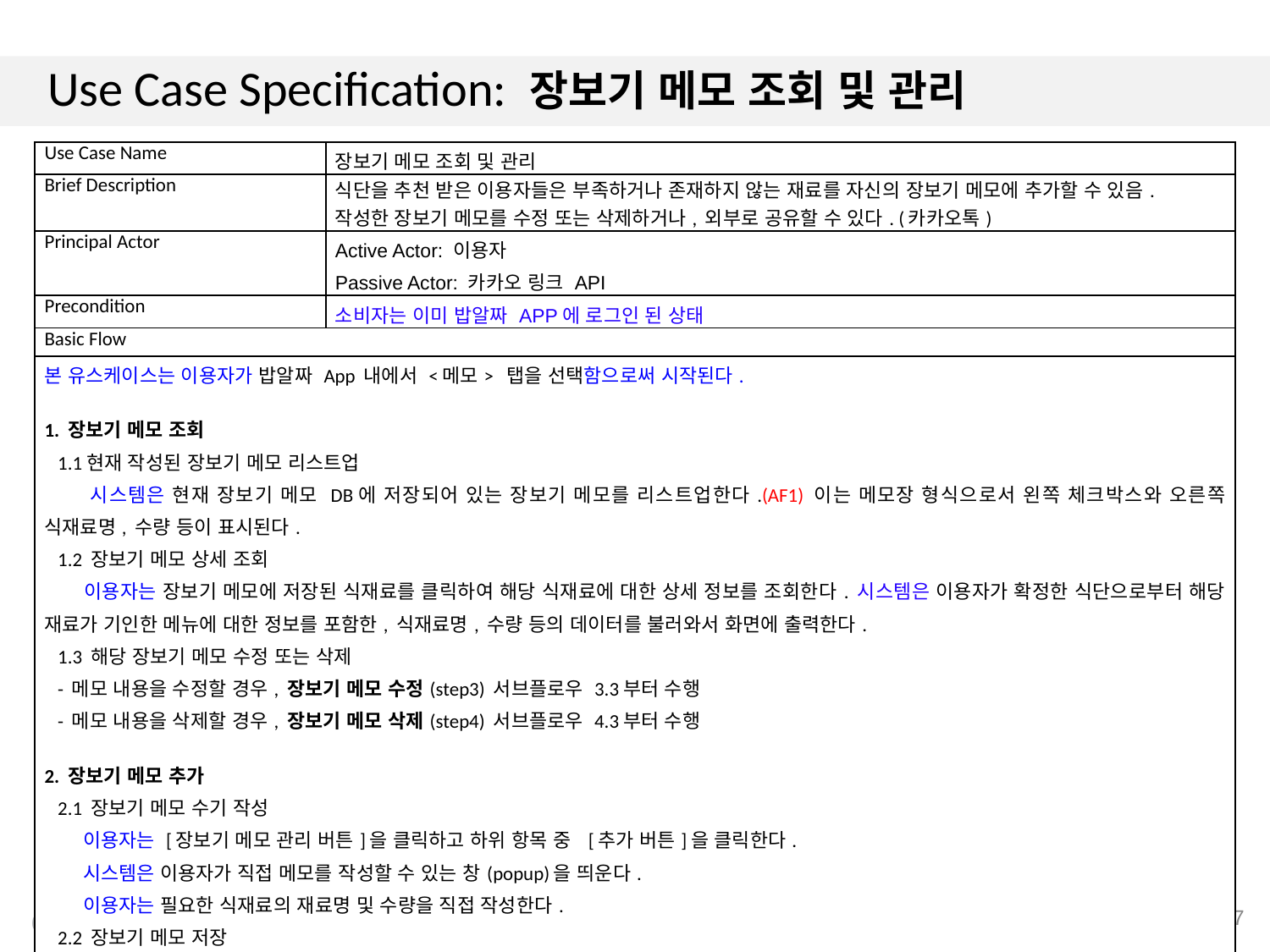

# Use Case Specification: 장보기 메모 조회 및 관리
| Use Case Name | 장보기 메모 조회 및 관리 |
| --- | --- |
| Brief Description | 식단을 추천 받은 이용자들은 부족하거나 존재하지 않는 재료를 자신의 장보기 메모에 추가할 수 있음. 작성한 장보기 메모를 수정 또는 삭제하거나, 외부로 공유할 수 있다. (카카오톡) |
| Principal Actor | Active Actor: 이용자 Passive Actor: 카카오 링크 API |
| Precondition | 소비자는 이미 밥알짜 APP에 로그인 된 상태 |
| Basic Flow |  |
| 본 유스케이스는 이용자가 밥알짜 App 내에서 <메모> 탭을 선택함으로써 시작된다. 1. 장보기 메모 조회 1.1현재 작성된 장보기 메모 리스트업 시스템은 현재 장보기 메모 DB에 저장되어 있는 장보기 메모를 리스트업한다.(AF1) 이는 메모장 형식으로서 왼쪽 체크박스와 오른쪽 식재료명, 수량 등이 표시된다. 1.2 장보기 메모 상세 조회 이용자는 장보기 메모에 저장된 식재료를 클릭하여 해당 식재료에 대한 상세 정보를 조회한다. 시스템은 이용자가 확정한 식단으로부터 해당 재료가 기인한 메뉴에 대한 정보를 포함한, 식재료명, 수량 등의 데이터를 불러와서 화면에 출력한다. 1.3 해당 장보기 메모 수정 또는 삭제 - 메모 내용을 수정할 경우, 장보기 메모 수정(step3) 서브플로우 3.3부터 수행 - 메모 내용을 삭제할 경우, 장보기 메모 삭제(step4) 서브플로우 4.3부터 수행 2. 장보기 메모 추가 2.1 장보기 메모 수기 작성 이용자는 [장보기 메모 관리 버튼]을 클릭하고 하위 항목 중 [추가 버튼]을 클릭한다. 시스템은 이용자가 직접 메모를 작성할 수 있는 창(popup)을 띄운다. 이용자는 필요한 식재료의 재료명 및 수량을 직접 작성한다. 2.2 장보기 메모 저장 이용자는 [저장 버튼]을 클릭한다. 시스템은 작성된 식재료를 장보기 메모 DB에 추가하고 “장보기 메모가 저장되었습니다” 라고 화면에 출력한 뒤 <메모> 탭 화면으로 돌아가며 본 유스케이스를 종료한다.(AF2) |  |
17